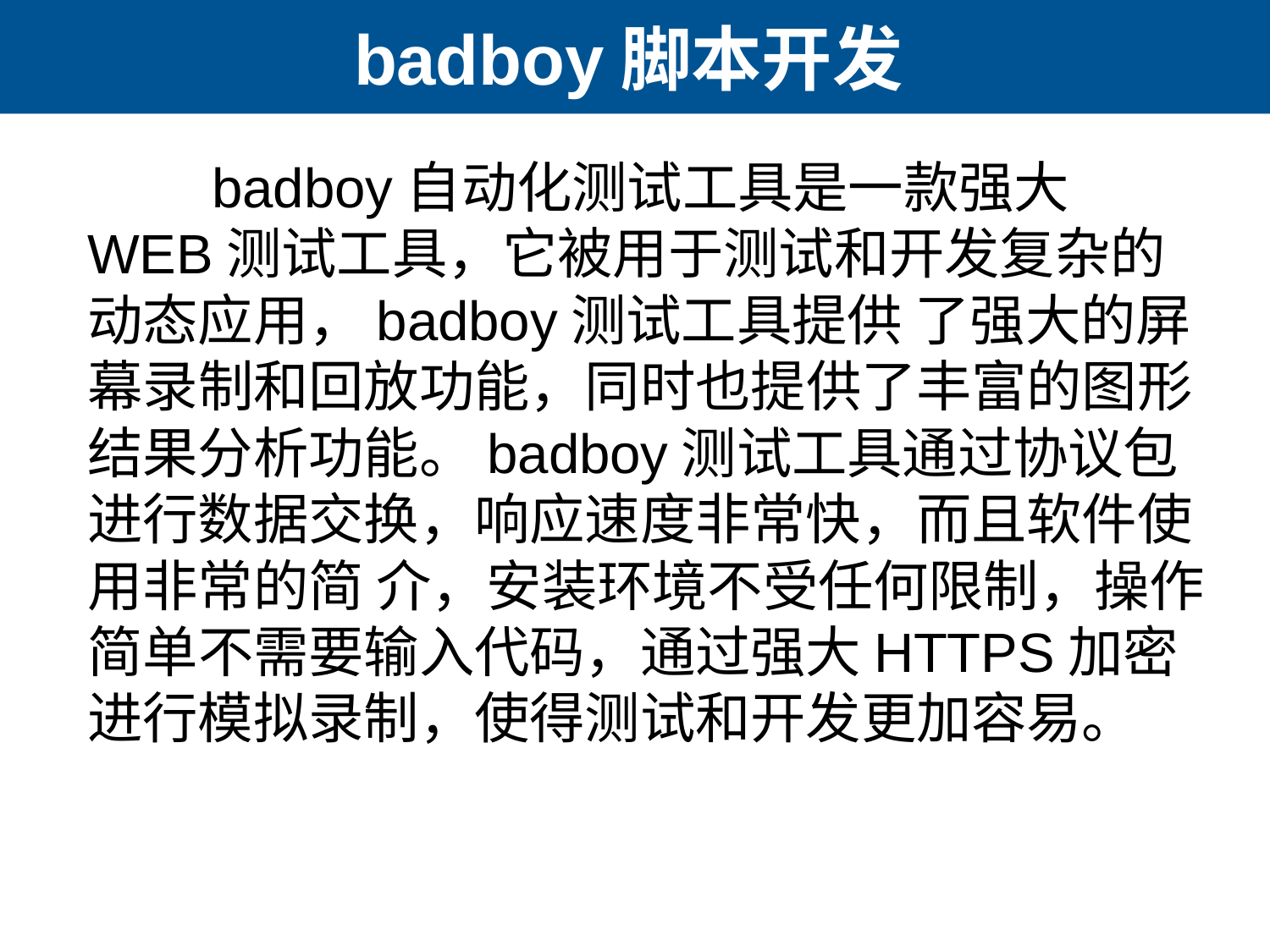

# badboy脚本开发
	badboy自动化测试工具是一款强大WEB测试工具，它被用于测试和开发复杂的动态应用，badboy测试工具提供 了强大的屏幕录制和回放功能，同时也提供了丰富的图形结果分析功能。badboy测试工具通过协议包进行数据交换，响应速度非常快，而且软件使用非常的简 介，安装环境不受任何限制，操作简单不需要输入代码，通过强大HTTPS加密进行模拟录制，使得测试和开发更加容易。